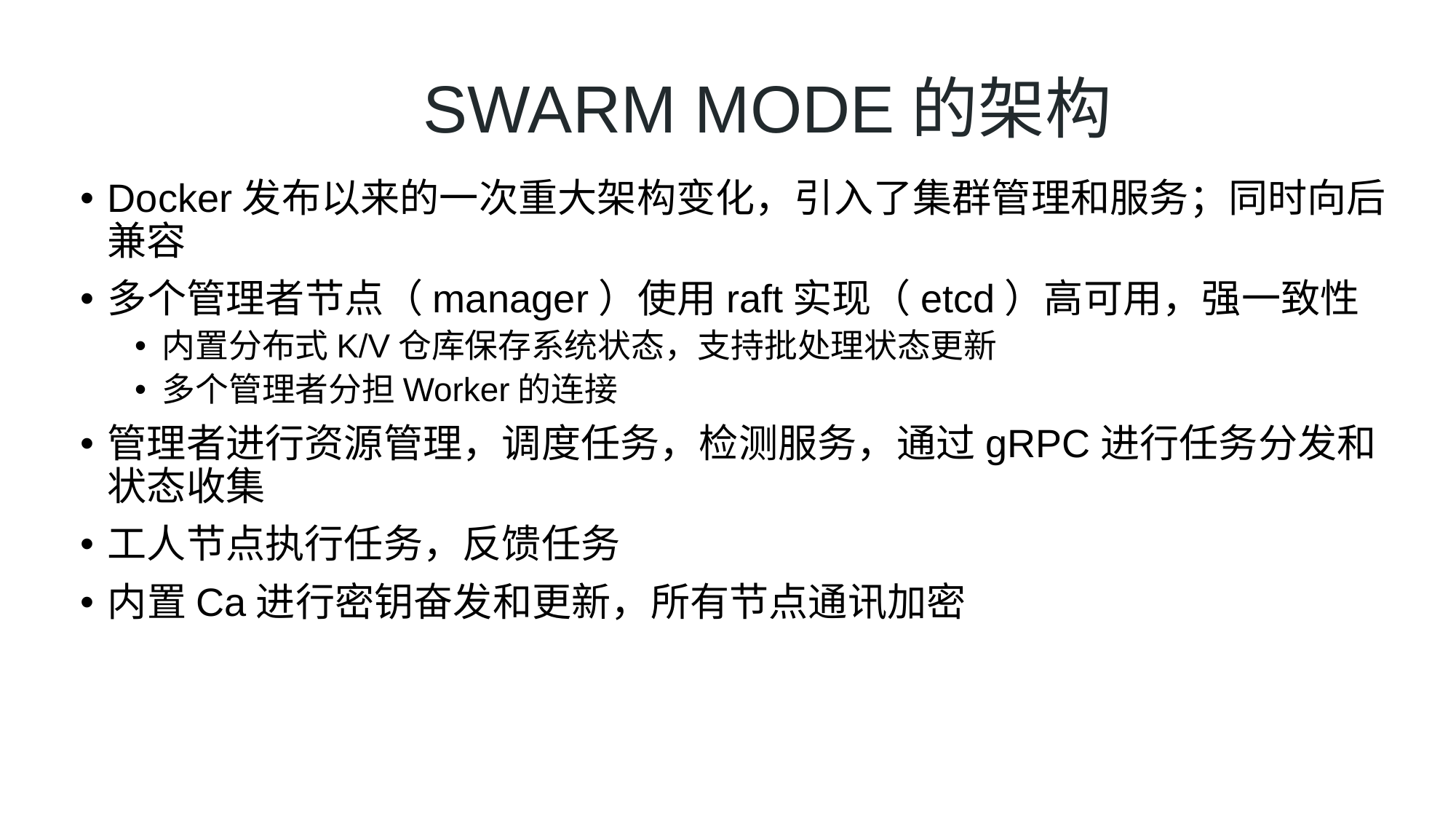

SWARM MODE的架构
•
•
Docker发布以来的一次重大架构变化，引入了集群管理和服务；同时向后
兼容
多个管理者节点（manager）使用raft实现（etcd）高可用，强一致性
•
•
内置分布式K/V仓库保存系统状态，支持批处理状态更新
多个管理者分担Worker的连接
•
管理者进行资源管理，调度任务，检测服务，通过gRPC进行任务分发和
状态收集
•
•
工人节点执行任务，反馈任务
内置Ca进行密钥奋发和更新，所有节点通讯加密